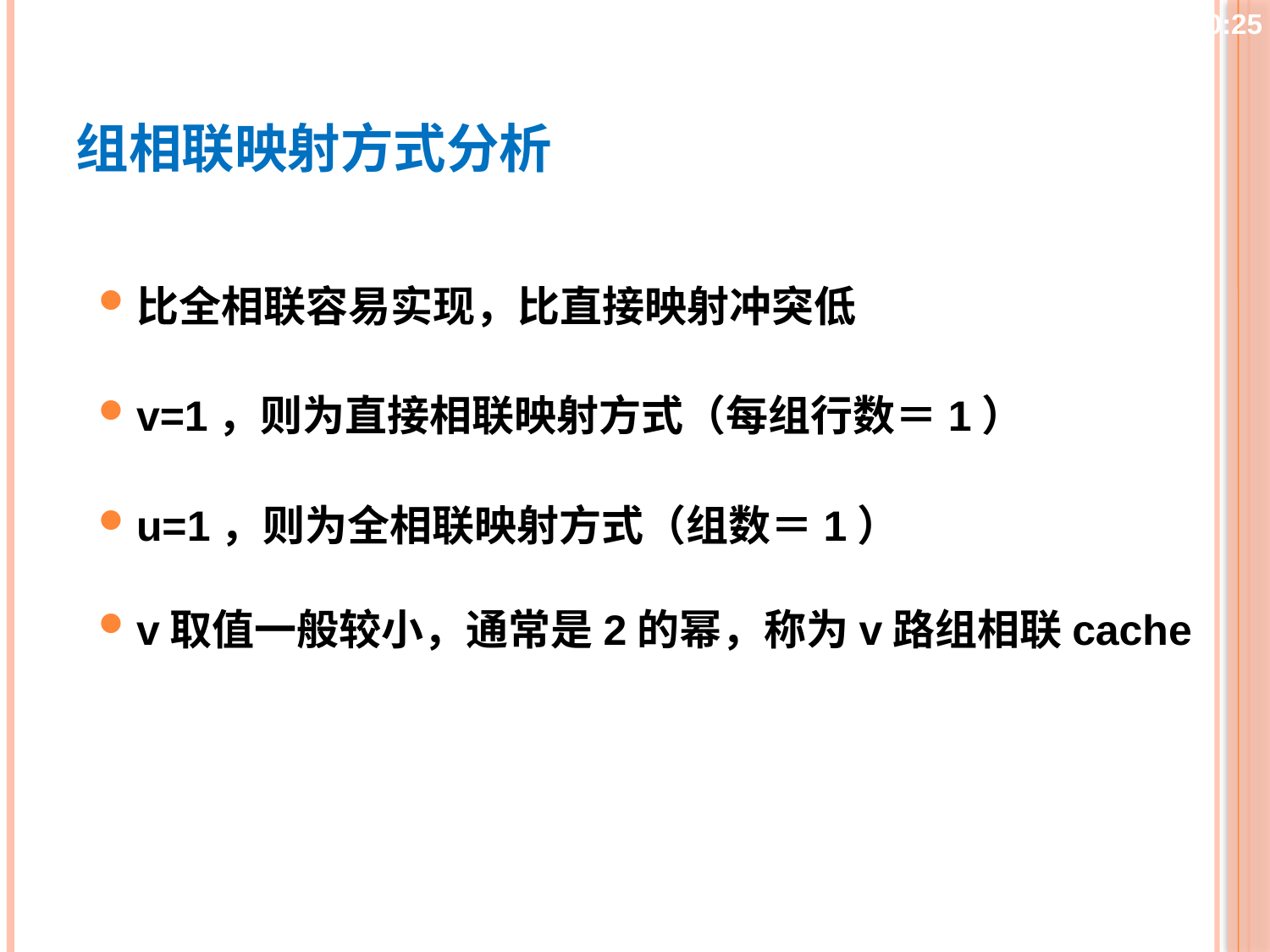

10:25
# 组相联映射方式分析
比全相联容易实现，比直接映射冲突低
v=1，则为直接相联映射方式（每组行数＝1）
u=1，则为全相联映射方式（组数＝1）
v取值一般较小，通常是2的幂，称为v路组相联cache